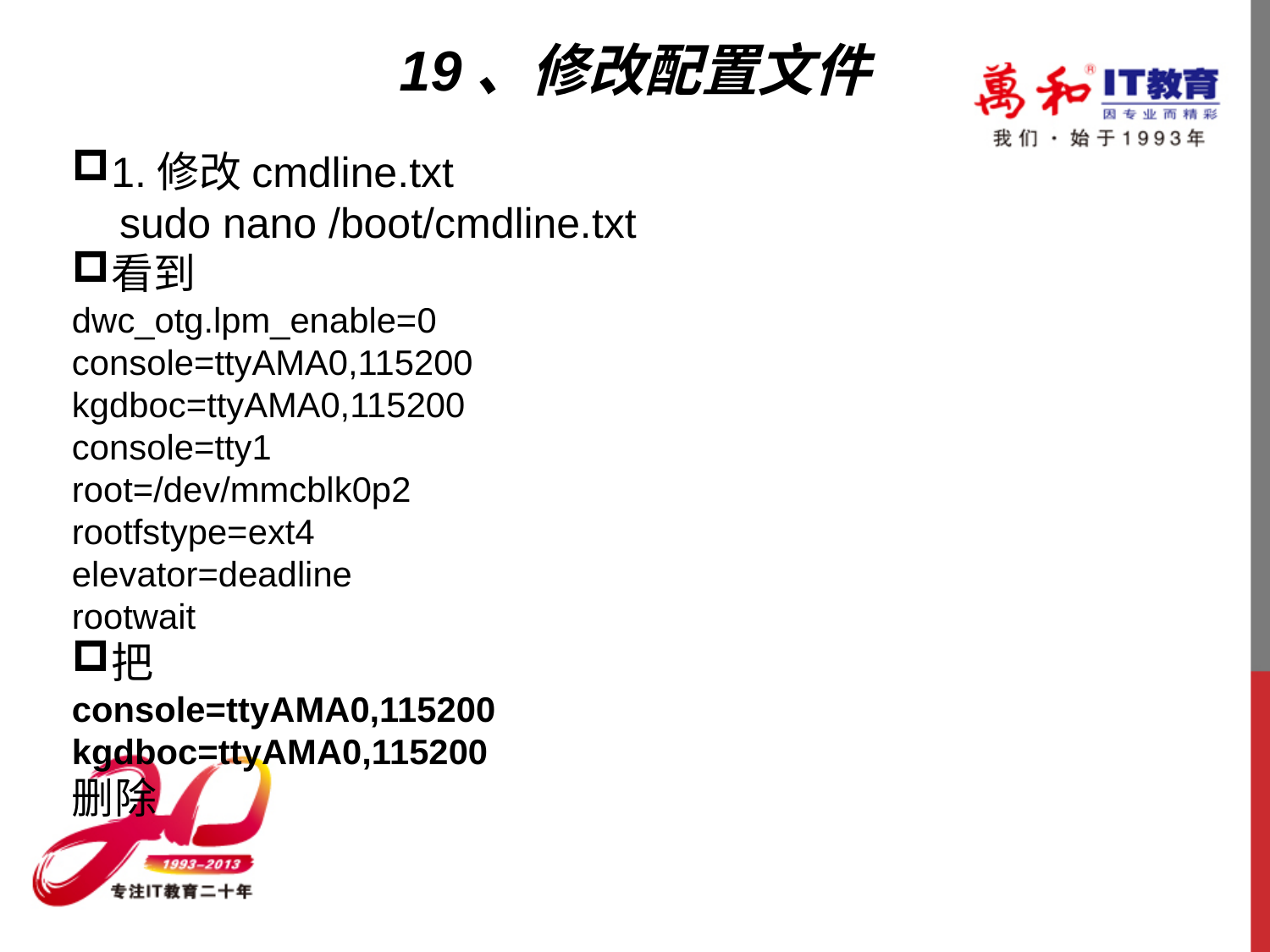

# 19、修改配置文件
1.修改cmdline.txt
    sudo nano /boot/cmdline.txt
看到
dwc_otg.lpm_enable=0
console=ttyAMA0,115200
kgdboc=ttyAMA0,115200
console=tty1
root=/dev/mmcblk0p2
rootfstype=ext4
elevator=deadline
rootwait
把
console=ttyAMA0,115200
kgdboc=ttyAMA0,115200
删除